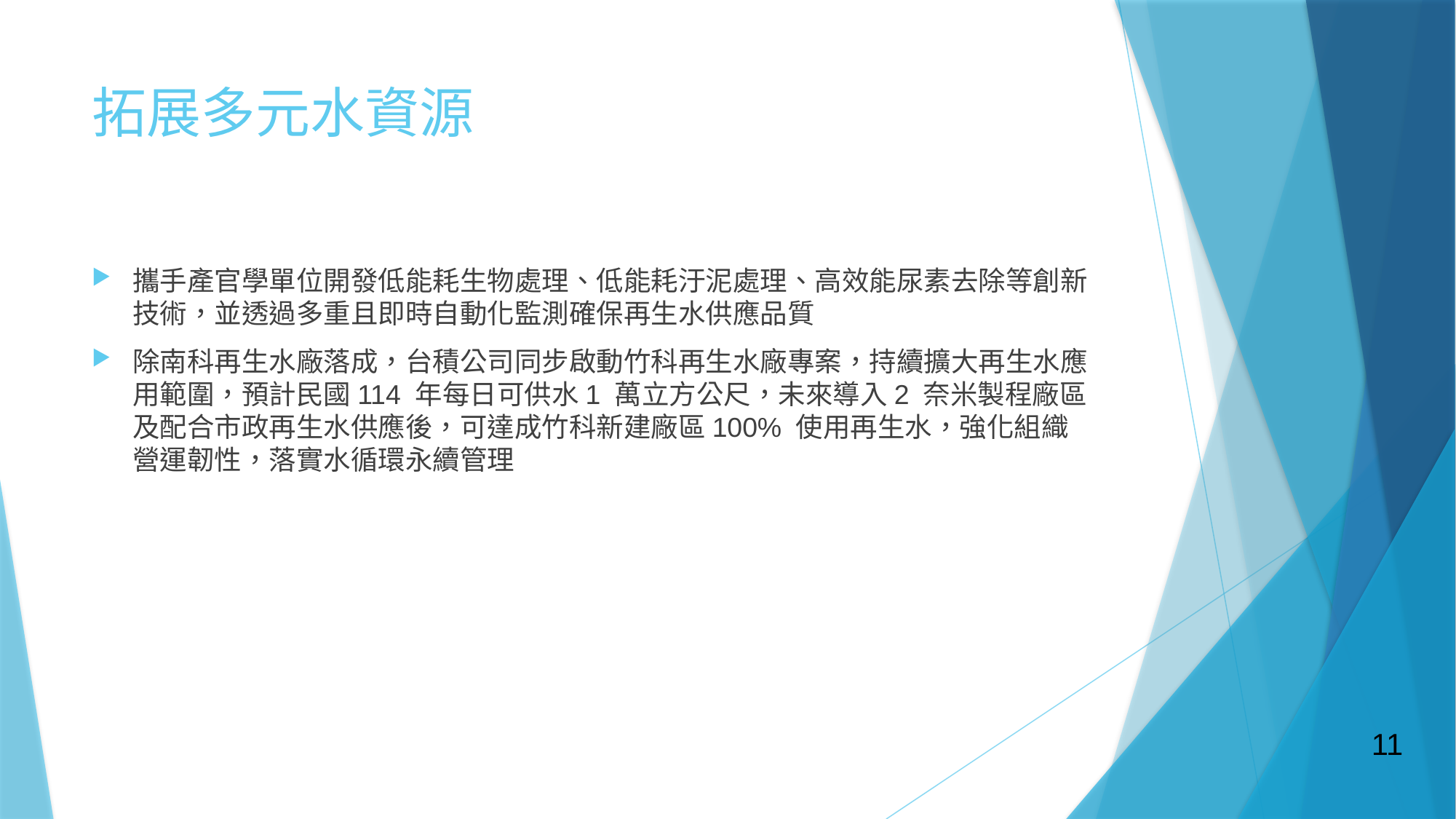

# 拓展多元水資源
攜手產官學單位開發低能耗生物處理、低能耗汙泥處理、高效能尿素去除等創新技術，並透過多重且即時自動化監測確保再生水供應品質
除南科再生水廠落成，台積公司同步啟動竹科再生水廠專案，持續擴大再生水應用範圍，預計民國114 年每日可供水1 萬立方公尺，未來導入2 奈米製程廠區及配合市政再生水供應後，可達成竹科新建廠區100% 使用再生水，強化組織營運韌性，落實水循環永續管理
11